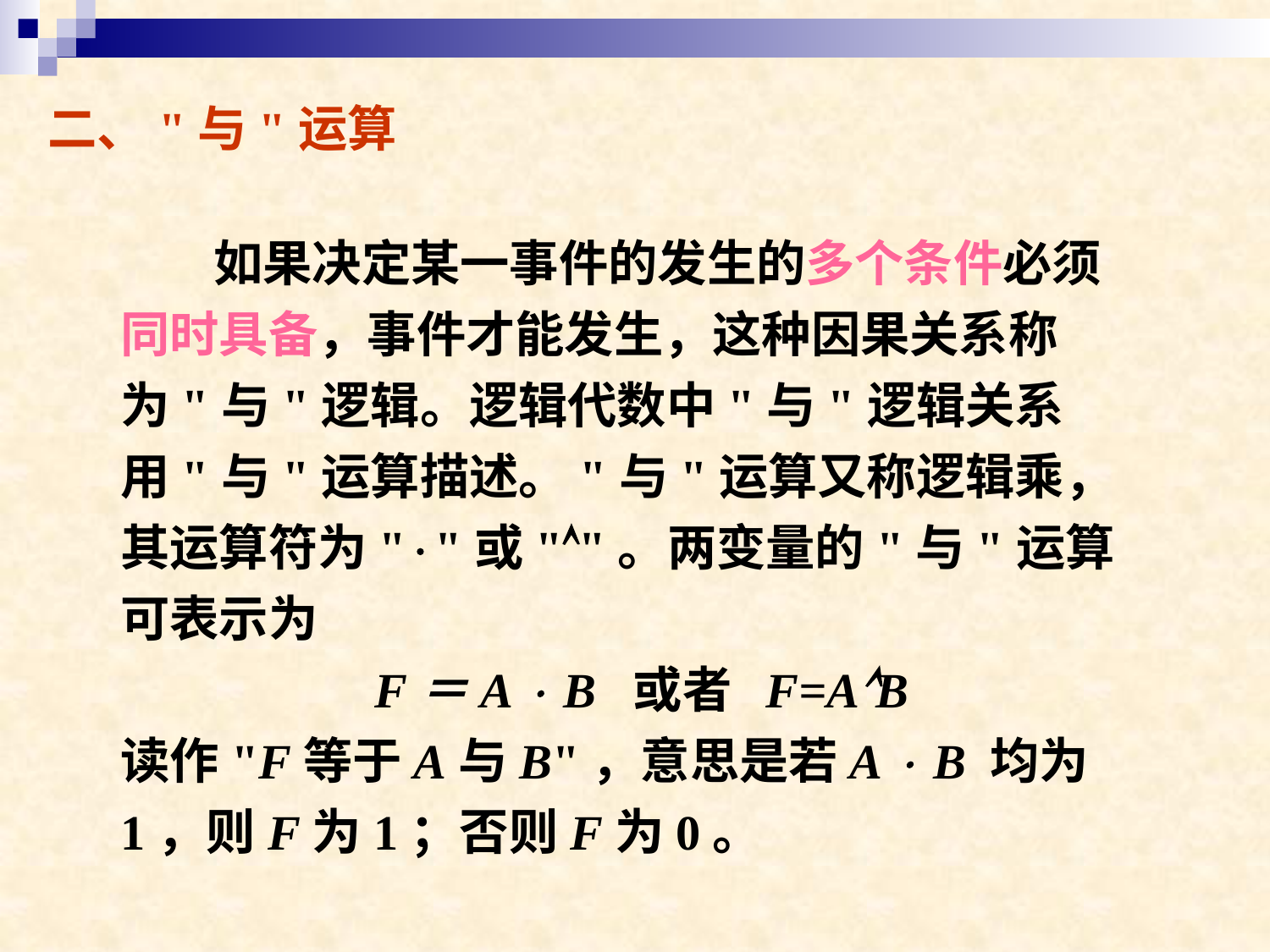

二、"与"运算
如果决定某一事件的发生的多个条件必须同时具备，事件才能发生，这种因果关系称为"与"逻辑。逻辑代数中"与"逻辑关系用"与"运算描述。"与"运算又称逻辑乘，其运算符为"⋅"或"∧"。两变量的"与"运算可表示为
		F＝A ⋅ B  或者  F=A∧B
读作"F等于A与B"，意思是若A ⋅ B 均为1，则F为1；否则F为0。